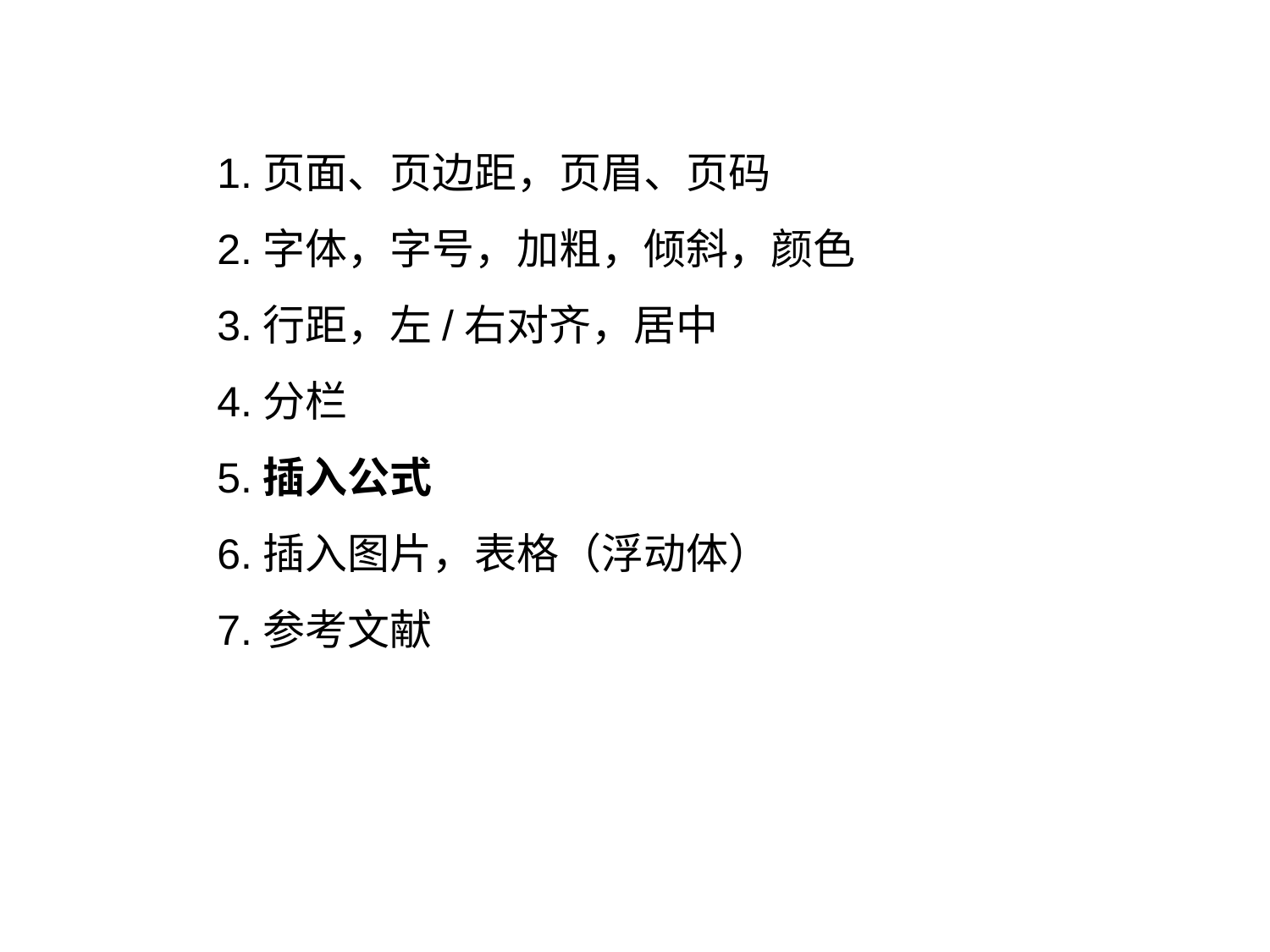

1.页面、页边距，页眉、页码
2.字体，字号，加粗，倾斜，颜色
3.行距，左/右对齐，居中
4.分栏
5.插入公式
6.插入图片，表格（浮动体）
7.参考文献